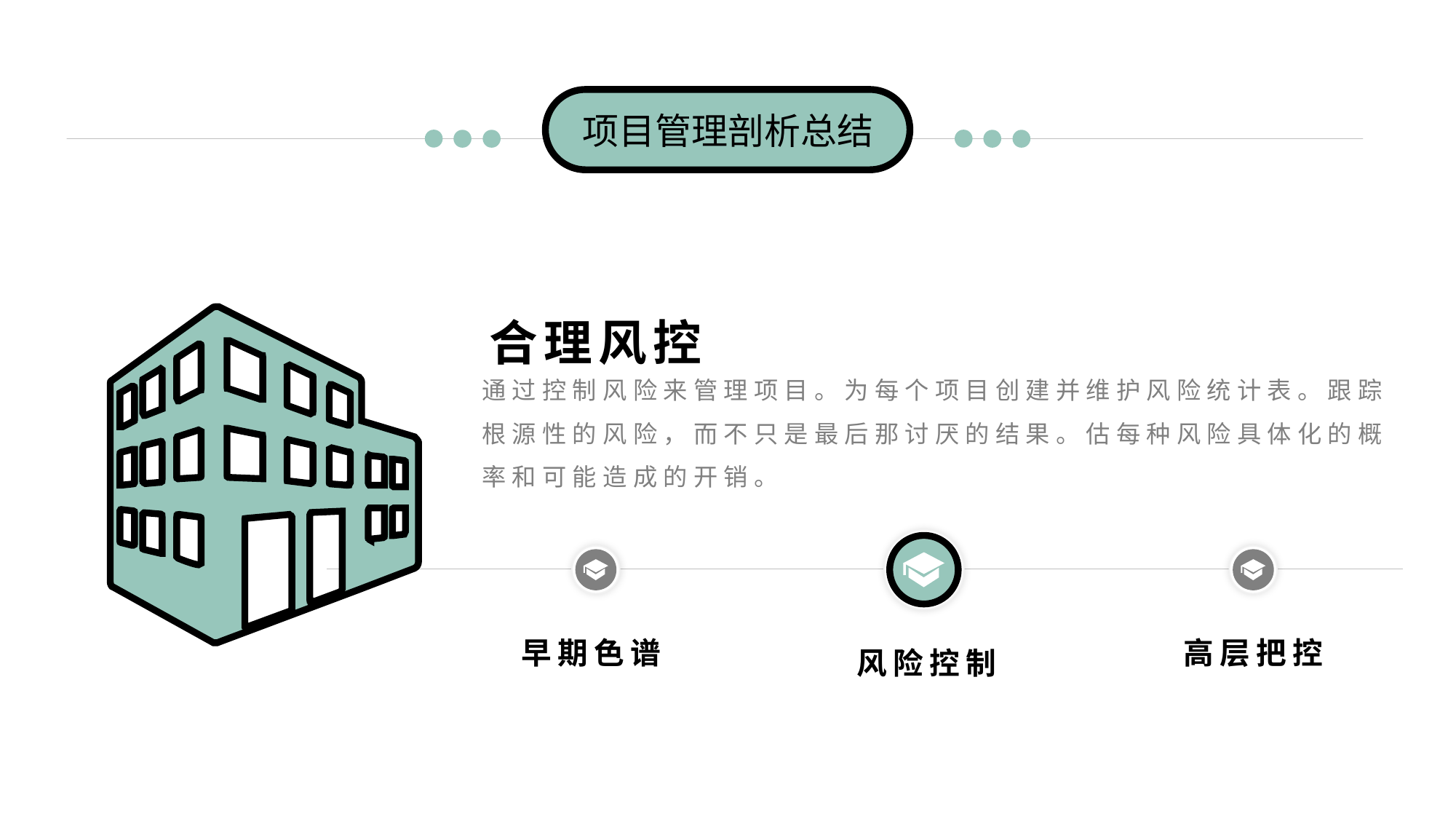

项目管理剖析总结

合理风控

通过控制风险来管理项目。为每个项目创建并维护风险统计表。跟踪根源性的风险，而不只是最后那讨厌的结果。估每种风险具体化的概率和可能造成的开销。

高层把控
早期色谱
风险控制